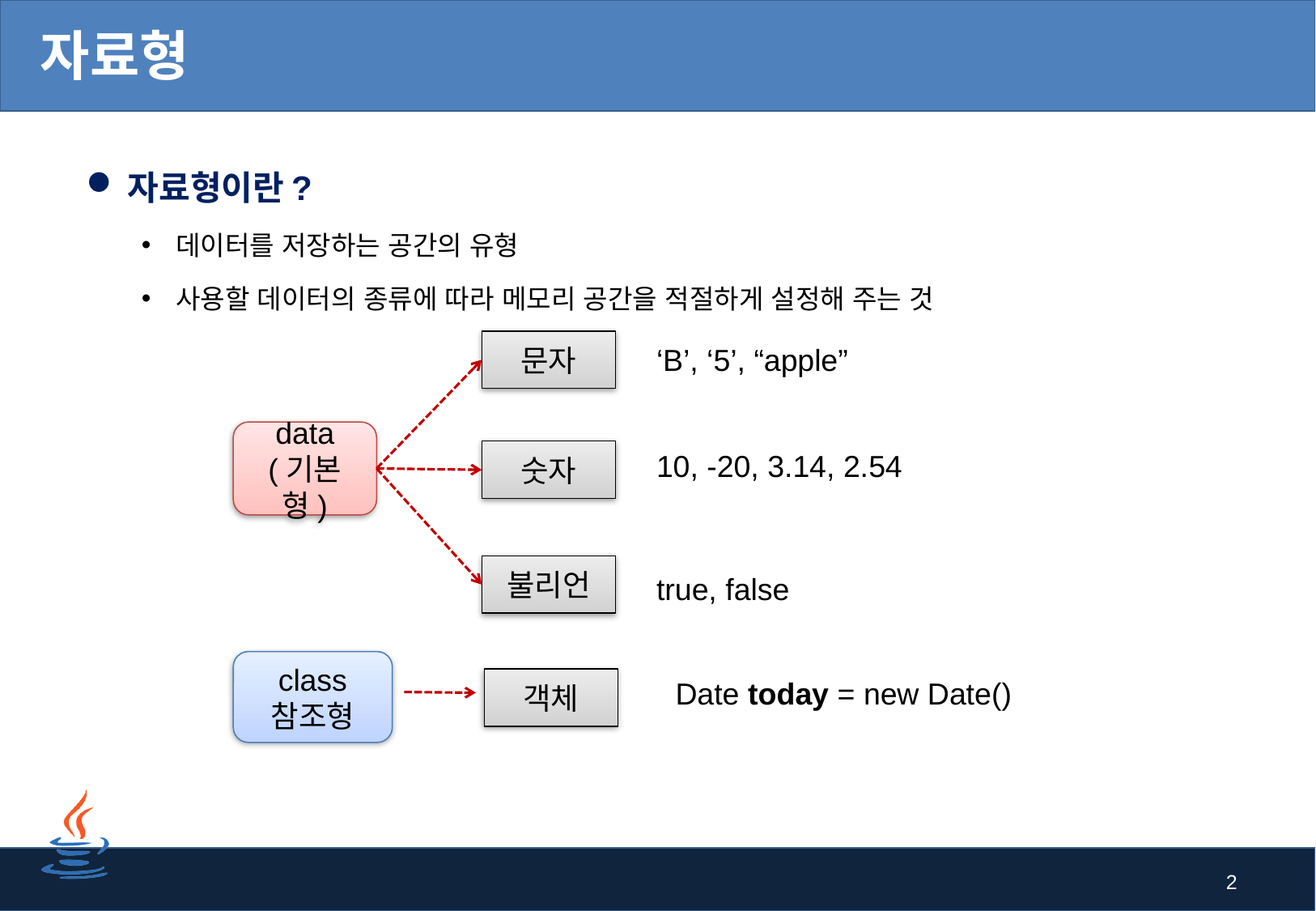

# 자료형
자료형이란?
데이터를 저장하는 공간의 유형
사용할 데이터의 종류에 따라 메모리 공간을 적절하게 설정해 주는 것
문자
‘B’, ‘5’, “apple”
data
(기본형)
숫자
10, -20, 3.14, 2.54
불리언
true, false
class
참조형
객체
Date today = new Date()
2